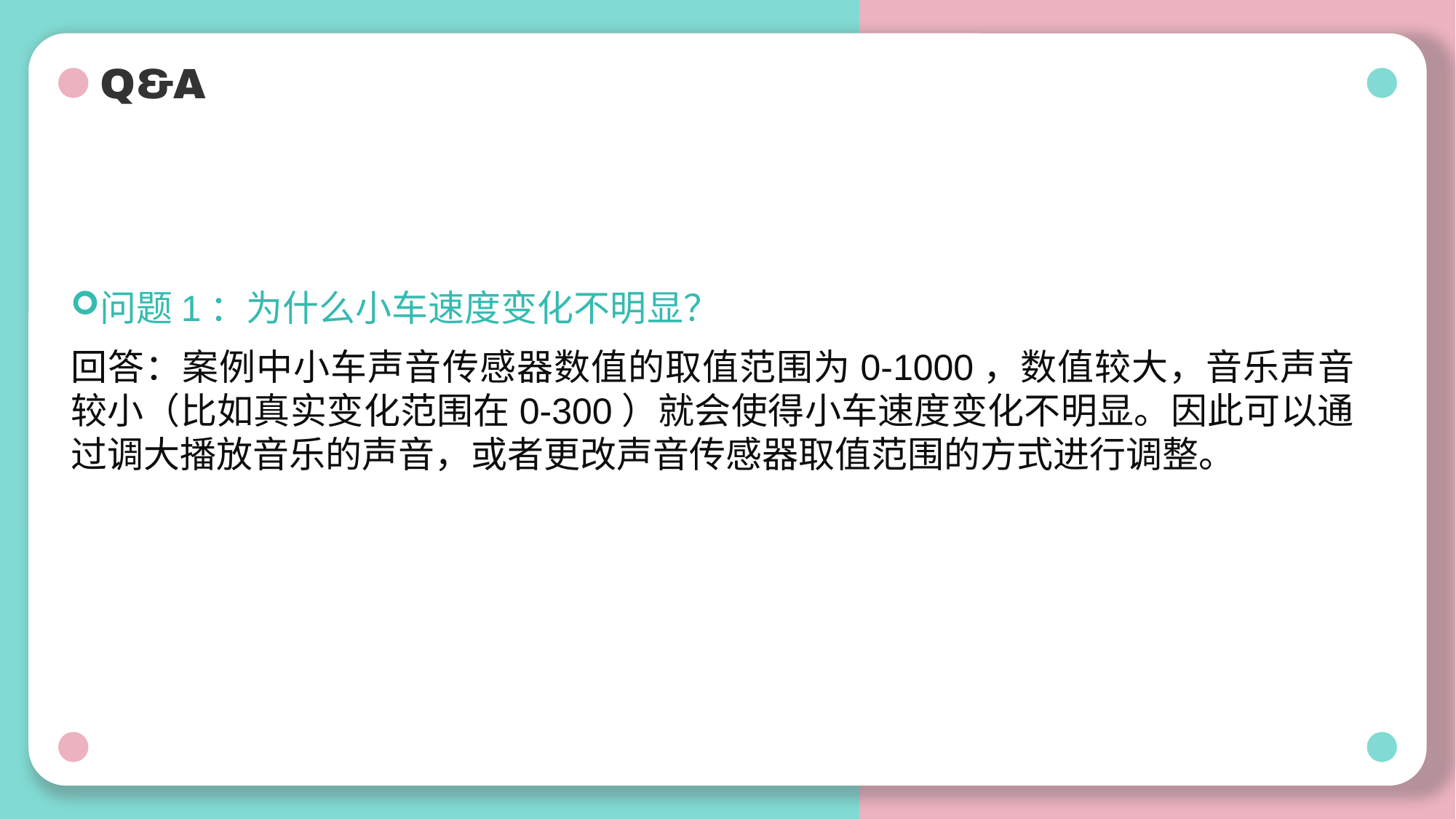

# Q&A
问题1：为什么小车速度变化不明显？
回答：案例中小车声音传感器数值的取值范围为0-1000，数值较大，音乐声音较小（比如真实变化范围在0-300）就会使得小车速度变化不明显。因此可以通过调大播放音乐的声音，或者更改声音传感器取值范围的方式进行调整。